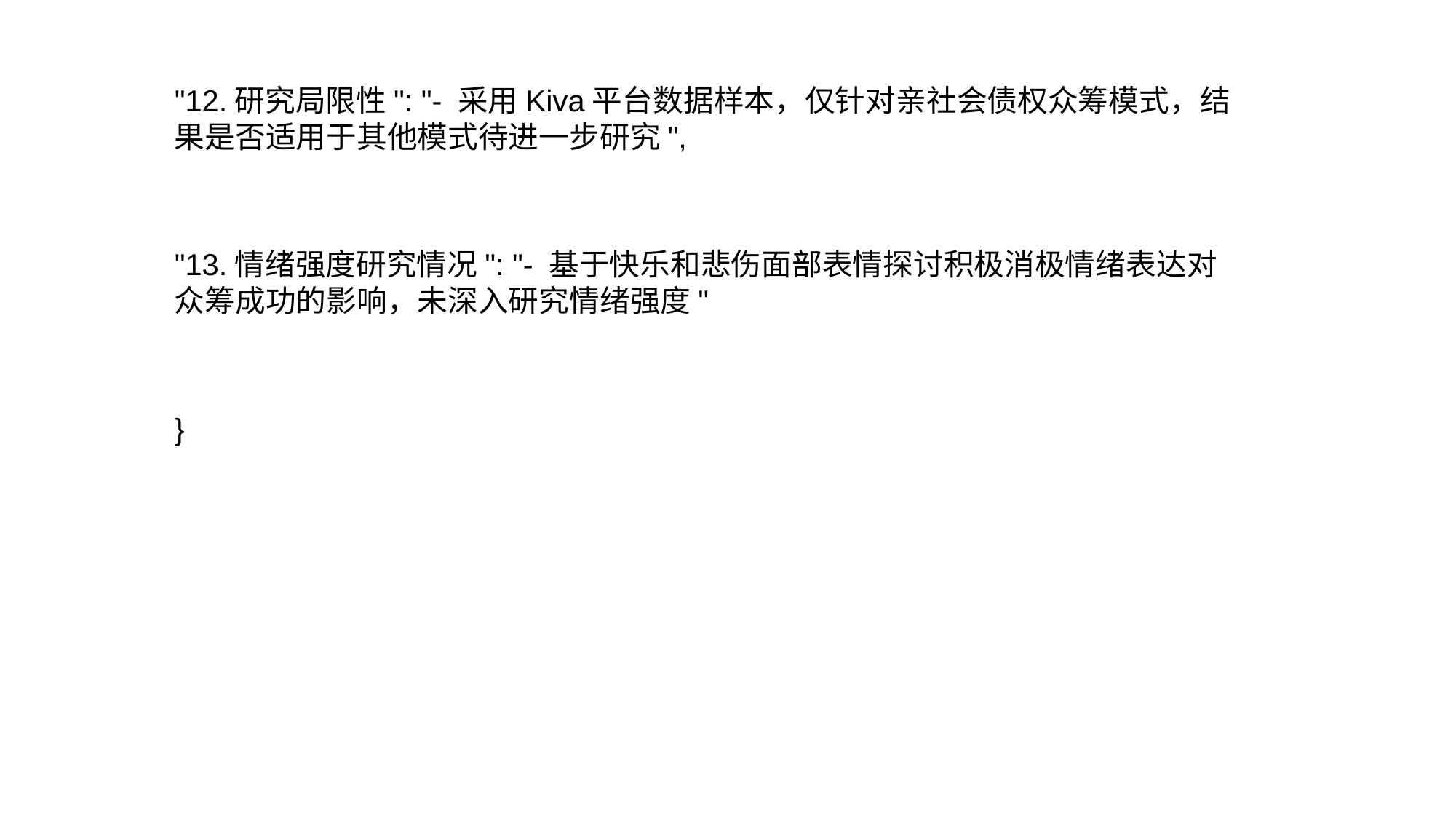

"12.研究局限性": "- 采用Kiva平台数据样本，仅针对亲社会债权众筹模式，结果是否适用于其他模式待进一步研究",

"13.情绪强度研究情况": "- 基于快乐和悲伤面部表情探讨积极消极情绪表达对众筹成功的影响，未深入研究情绪强度"
}